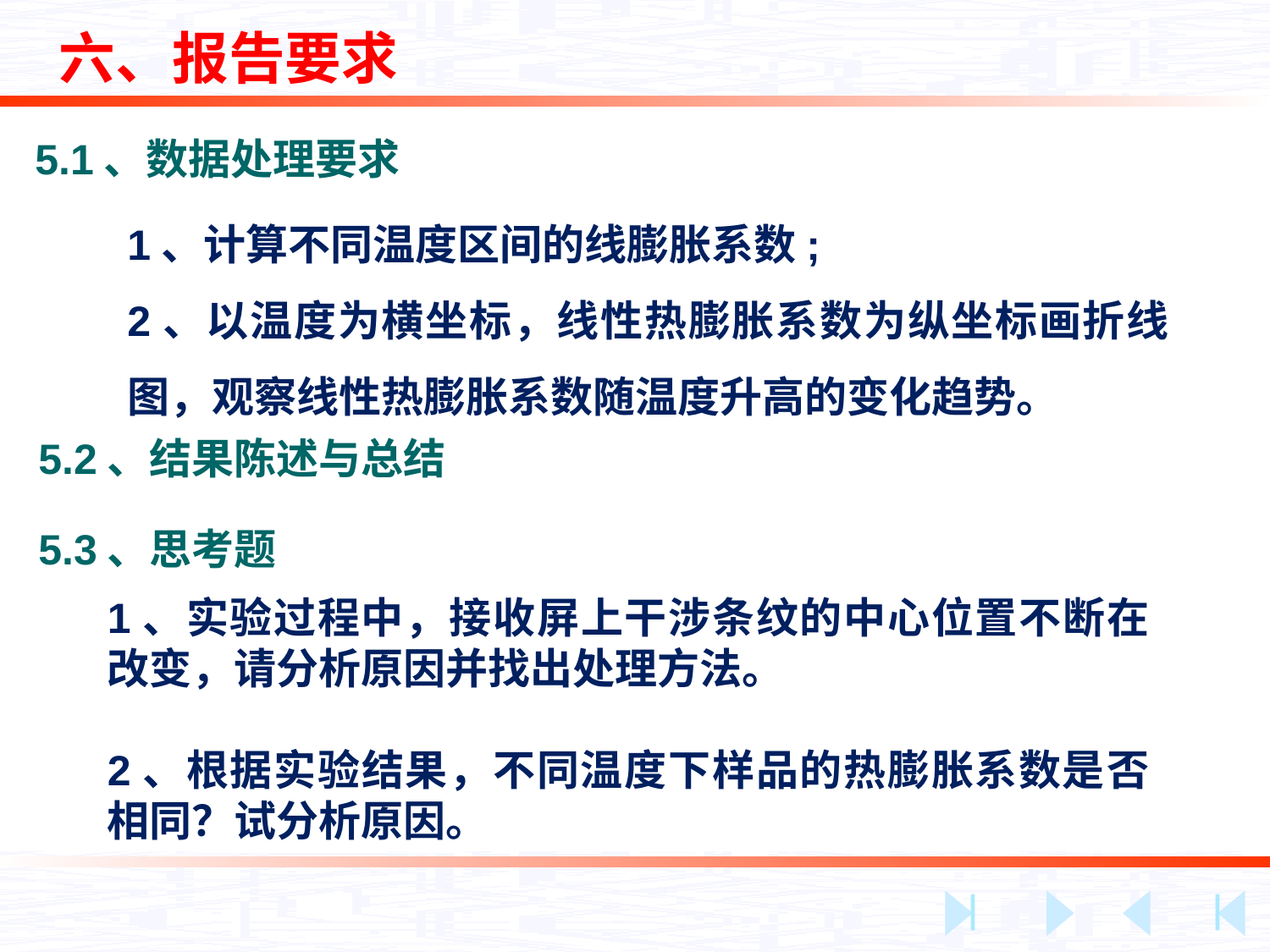

六、报告要求
5.1、数据处理要求
1、计算不同温度区间的线膨胀系数;
2、以温度为横坐标，线性热膨胀系数为纵坐标画折线图，观察线性热膨胀系数随温度升高的变化趋势。
5.2、结果陈述与总结
5.3、思考题
1、实验过程中，接收屏上干涉条纹的中心位置不断在改变，请分析原因并找出处理方法。

2、根据实验结果，不同温度下样品的热膨胀系数是否相同？试分析原因。